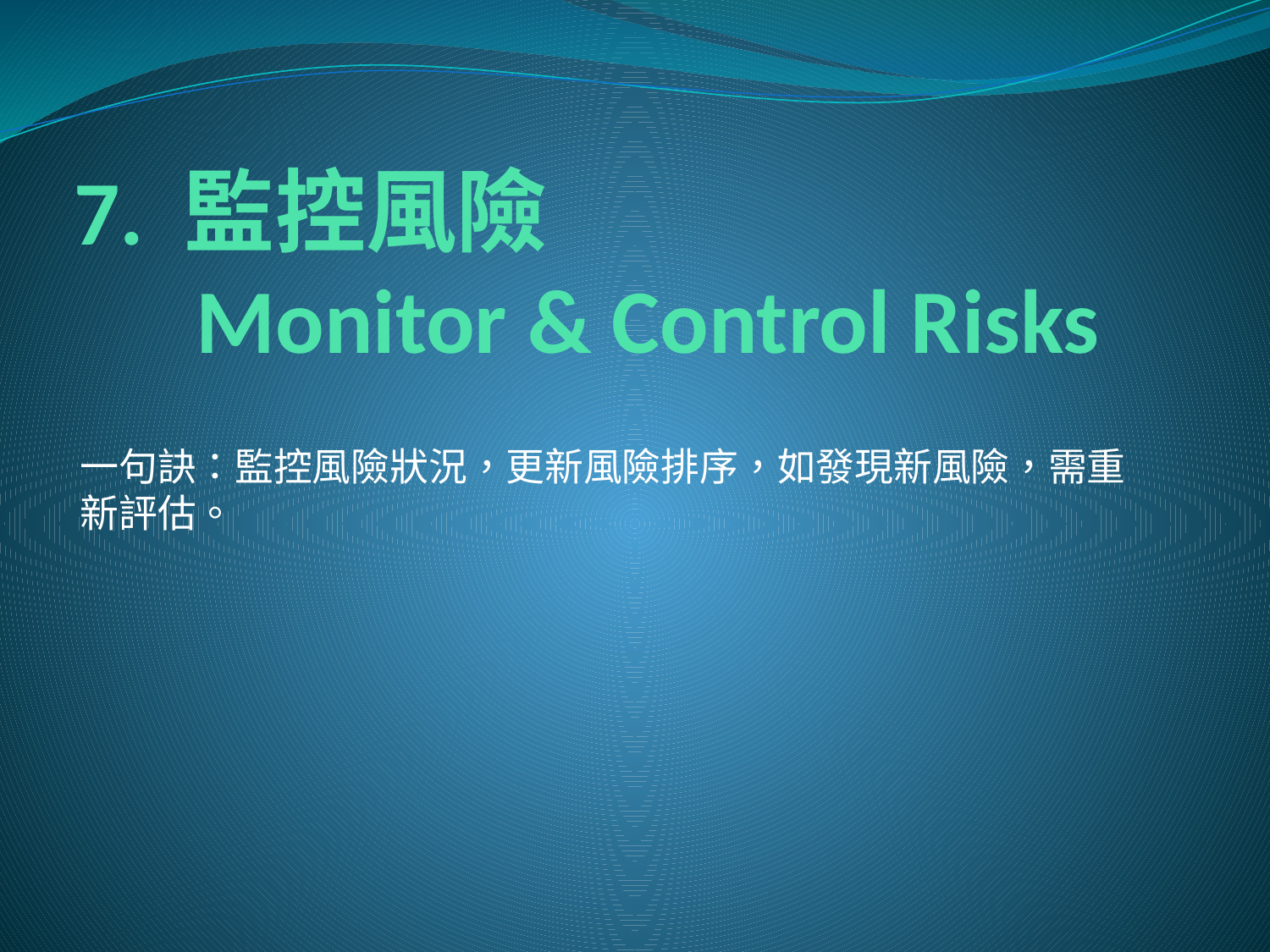

# 7. 監控風險 Monitor & Control Risks
一句訣：監控風險狀況，更新風險排序，如發現新風險，需重新評估。